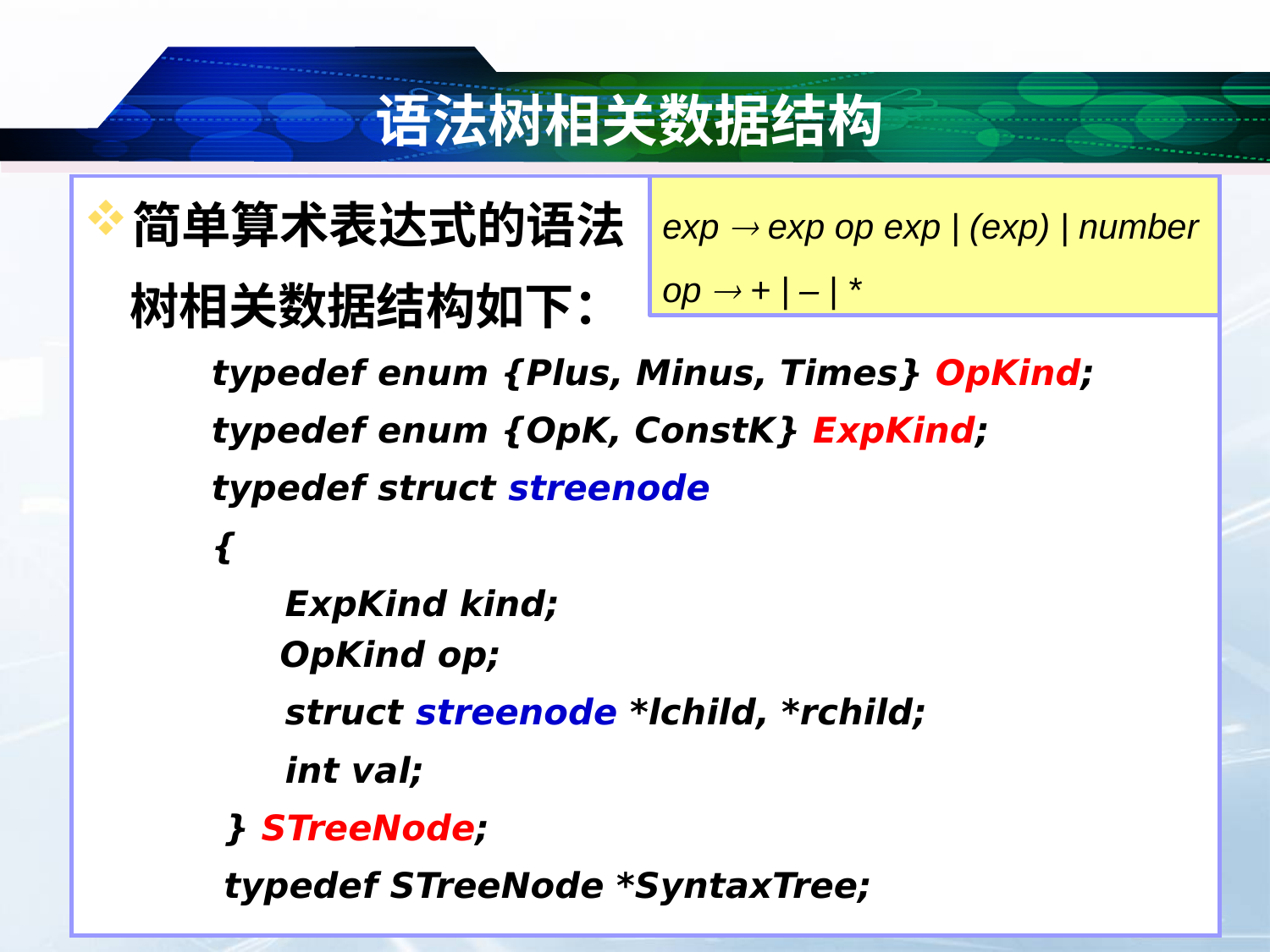

# 语法树相关数据结构
简单算术表达式的语法
   树相关数据结构如下：
typedef enum {Plus, Minus, Times} OpKind;
typedef enum {OpK, ConstK} ExpKind;
typedef struct streenode
{
      ExpKind kind;
   OpKind op;
      struct streenode *lchild, *rchild;
      int val;
 } STreeNode;
 typedef STreeNode *SyntaxTree;

exp → exp op exp | (exp) | number
op → + | – | *